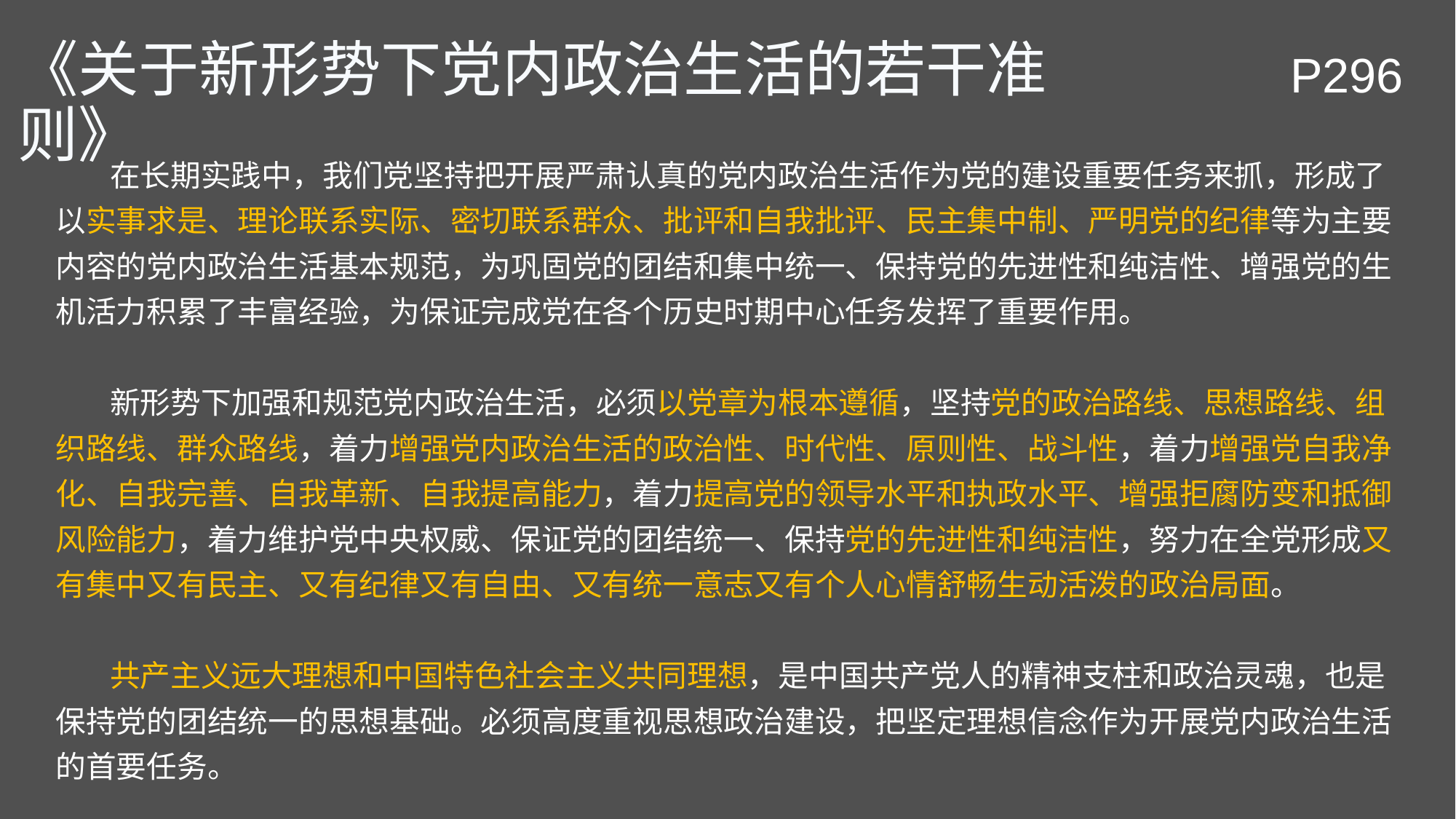

《关于新形势下党内政治生活的若干准则》
P296
       在长期实践中，我们党坚持把开展严肃认真的党内政治生活作为党的建设重要任务来抓，形成了以实事求是、理论联系实际、密切联系群众、批评和自我批评、民主集中制、严明党的纪律等为主要内容的党内政治生活基本规范，为巩固党的团结和集中统一、保持党的先进性和纯洁性、增强党的生机活力积累了丰富经验，为保证完成党在各个历史时期中心任务发挥了重要作用。

       新形势下加强和规范党内政治生活，必须以党章为根本遵循，坚持党的政治路线、思想路线、组织路线、群众路线，着力增强党内政治生活的政治性、时代性、原则性、战斗性，着力增强党自我净化、自我完善、自我革新、自我提高能力，着力提高党的领导水平和执政水平、增强拒腐防变和抵御风险能力，着力维护党中央权威、保证党的团结统一、保持党的先进性和纯洁性，努力在全党形成又有集中又有民主、又有纪律又有自由、又有统一意志又有个人心情舒畅生动活泼的政治局面。

       共产主义远大理想和中国特色社会主义共同理想，是中国共产党人的精神支柱和政治灵魂，也是保持党的团结统一的思想基础。必须高度重视思想政治建设，把坚定理想信念作为开展党内政治生活的首要任务。